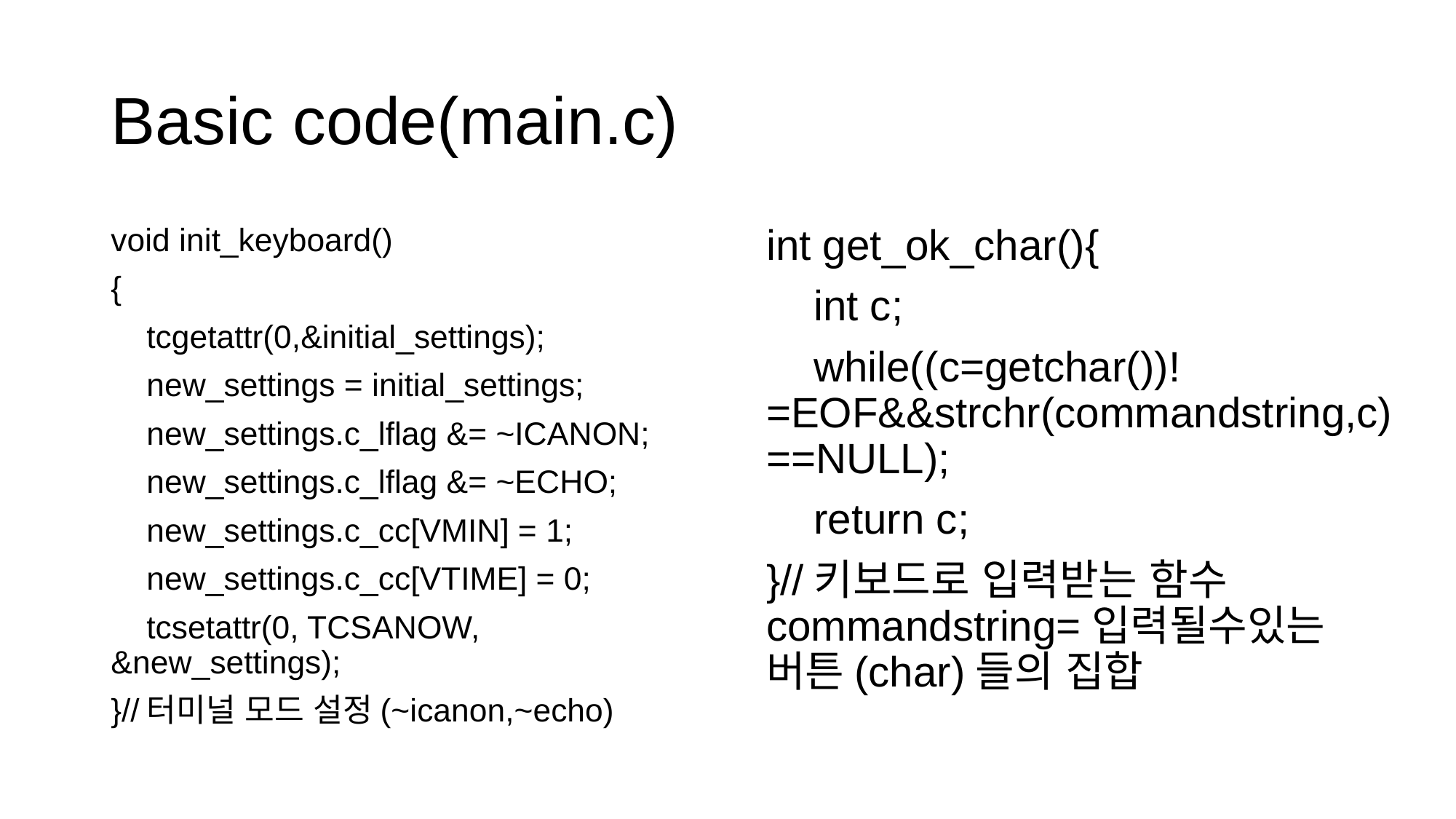

# Basic code(main.c)
void init_keyboard()
{
    tcgetattr(0,&initial_settings);
    new_settings = initial_settings;
    new_settings.c_lflag &= ~ICANON;
    new_settings.c_lflag &= ~ECHO;
    new_settings.c_cc[VMIN] = 1;
    new_settings.c_cc[VTIME] = 0;
    tcsetattr(0, TCSANOW, &new_settings);
}//터미널 모드 설정(~icanon,~echo)

int get_ok_char(){
    int c;
    while((c=getchar())!=EOF&&strchr(commandstring,c)==NULL);
    return c;
}//키보드로 입력받는 함수 commandstring=입력될수있는 버튼(char)들의 집합